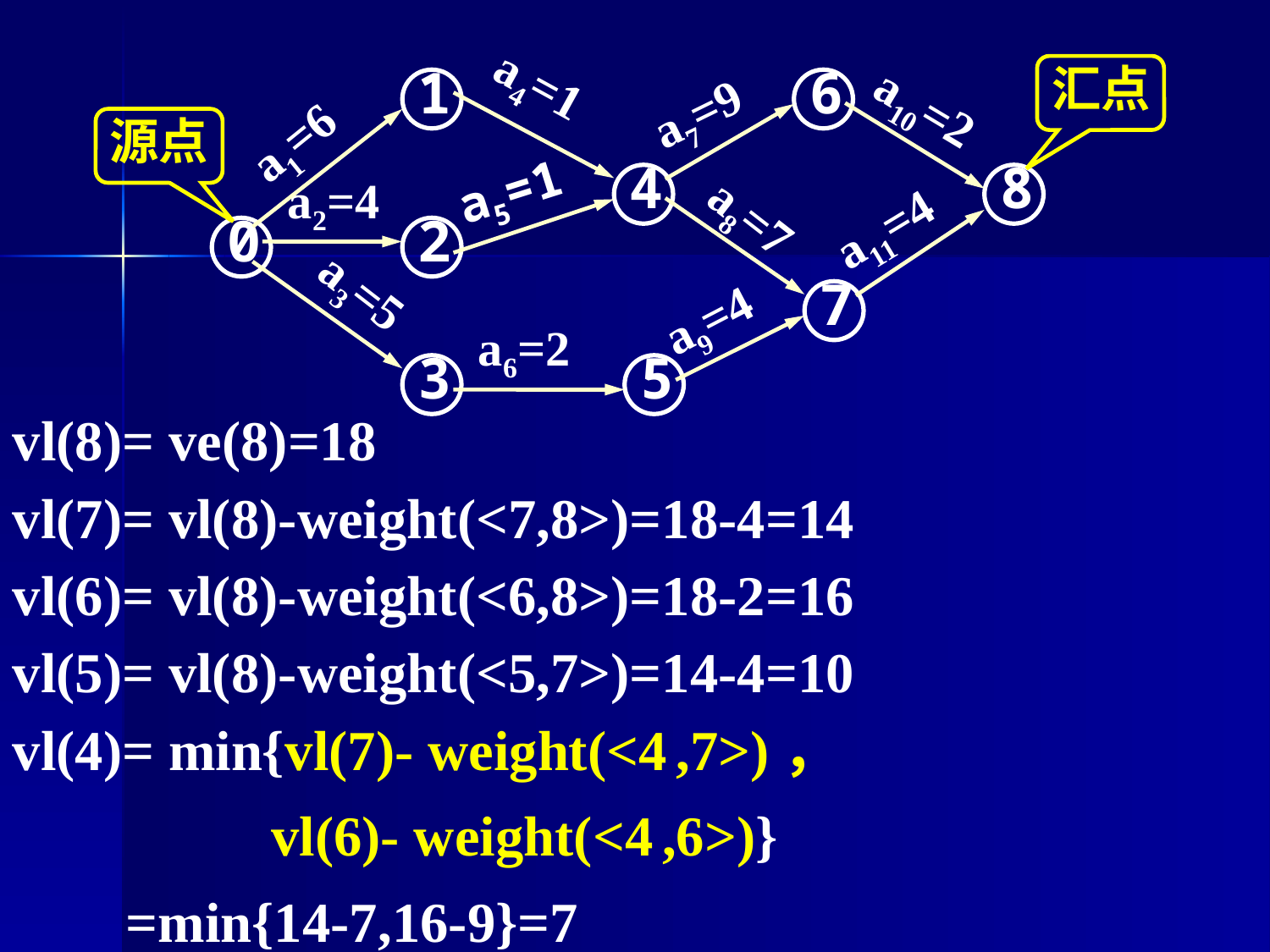

1

6

汇点

a7=9
a4=1
a10=2

a1=6
源点

4

8

a5=1
a2=4
a11=4
0

2

a8=7

7

a9=4
a3=5
a6=2

3

5

vl(8)= ve(8)=18
vl(7)= vl(8)-weight(<7,8>)=18-4=14
vl(6)= vl(8)-weight(<6,8>)=18-2=16
vl(5)= vl(8)-weight(<5,7>)=14-4=10
vl(4)= min{vl(7)- weight(<4 ,7>)，
                   vl(6)- weight(<4 ,6>)}
        =min{14-7,16-9}=7